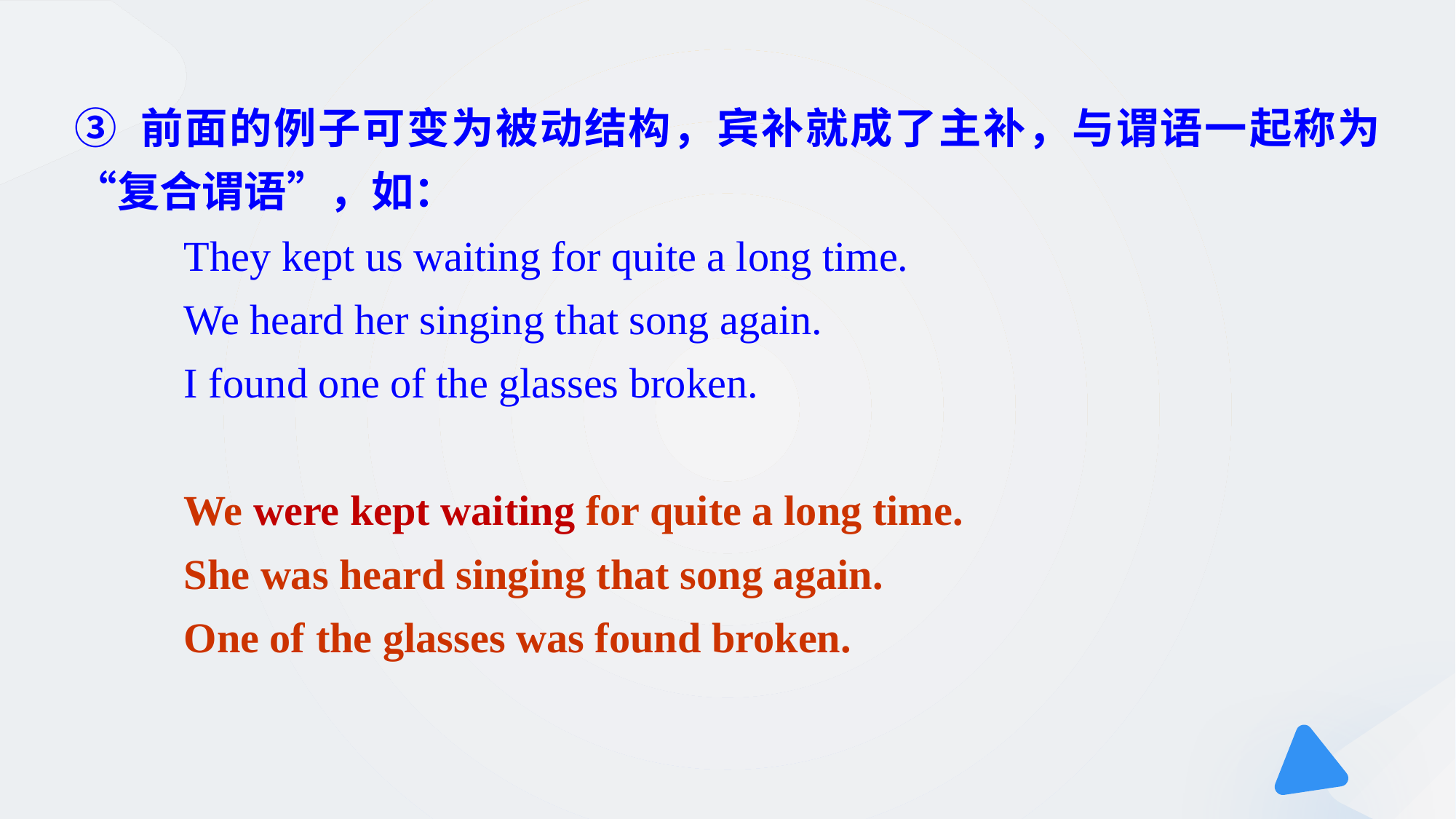

③ 前面的例子可变为被动结构，宾补就成了主补，与谓语一起称为“复合谓语”，如：
	They kept us waiting for quite a long time.
	We heard her singing that song again.
	I found one of the glasses broken.

    	We were kept waiting for quite a long time.
    	She was heard singing that song again.
    	One of the glasses was found broken.